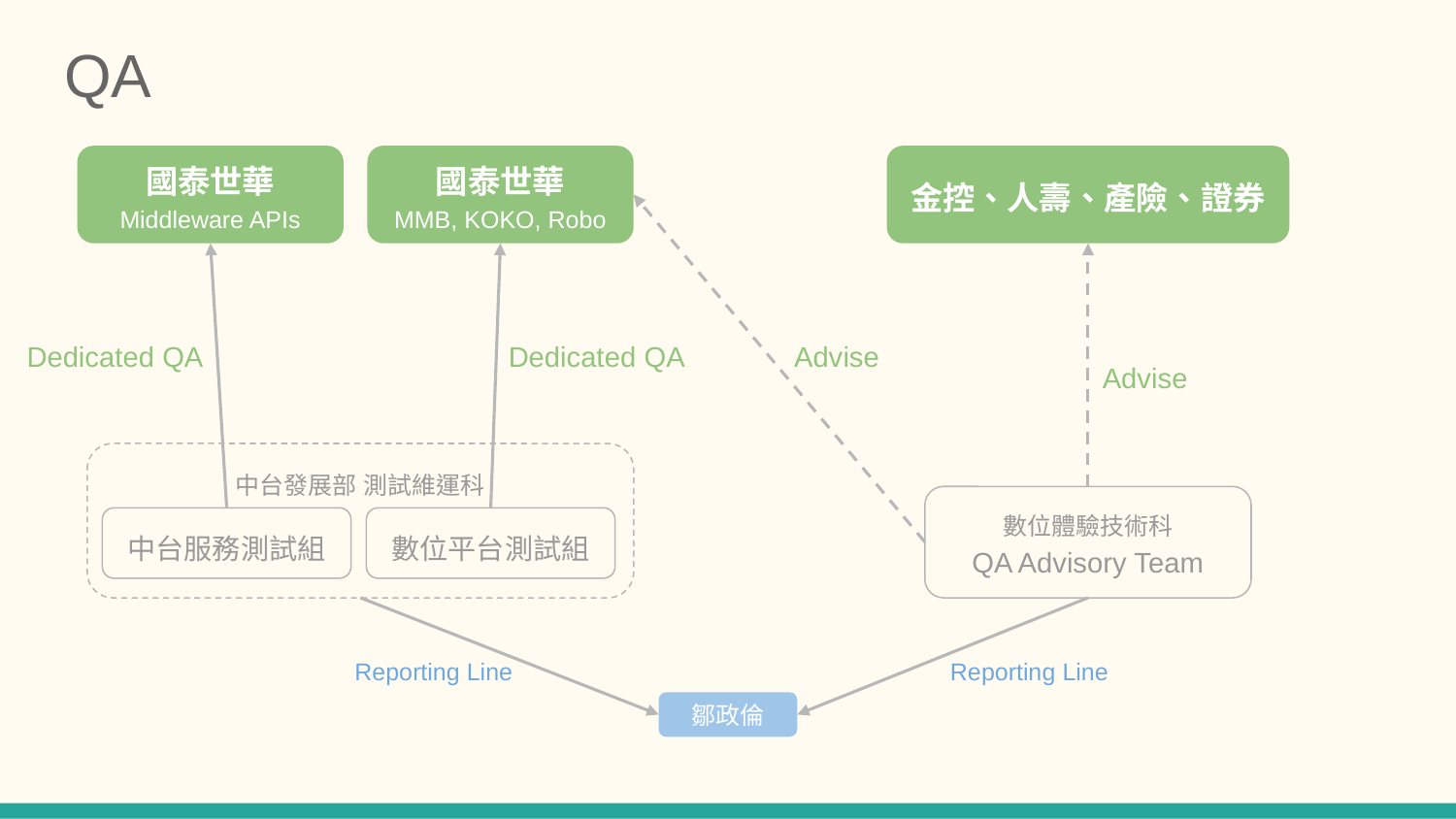

# QA
國泰世華
Middleware APIs
國泰世華
MMB, KOKO, Robo
金控、人壽、產險、證券
Dedicated QA
Dedicated QA
Advise
Advise
中台發展部 測試維運科

數位體驗技術科
QA Advisory Team
中台服務測試組
數位平台測試組
Reporting Line
Reporting Line
鄒政倫